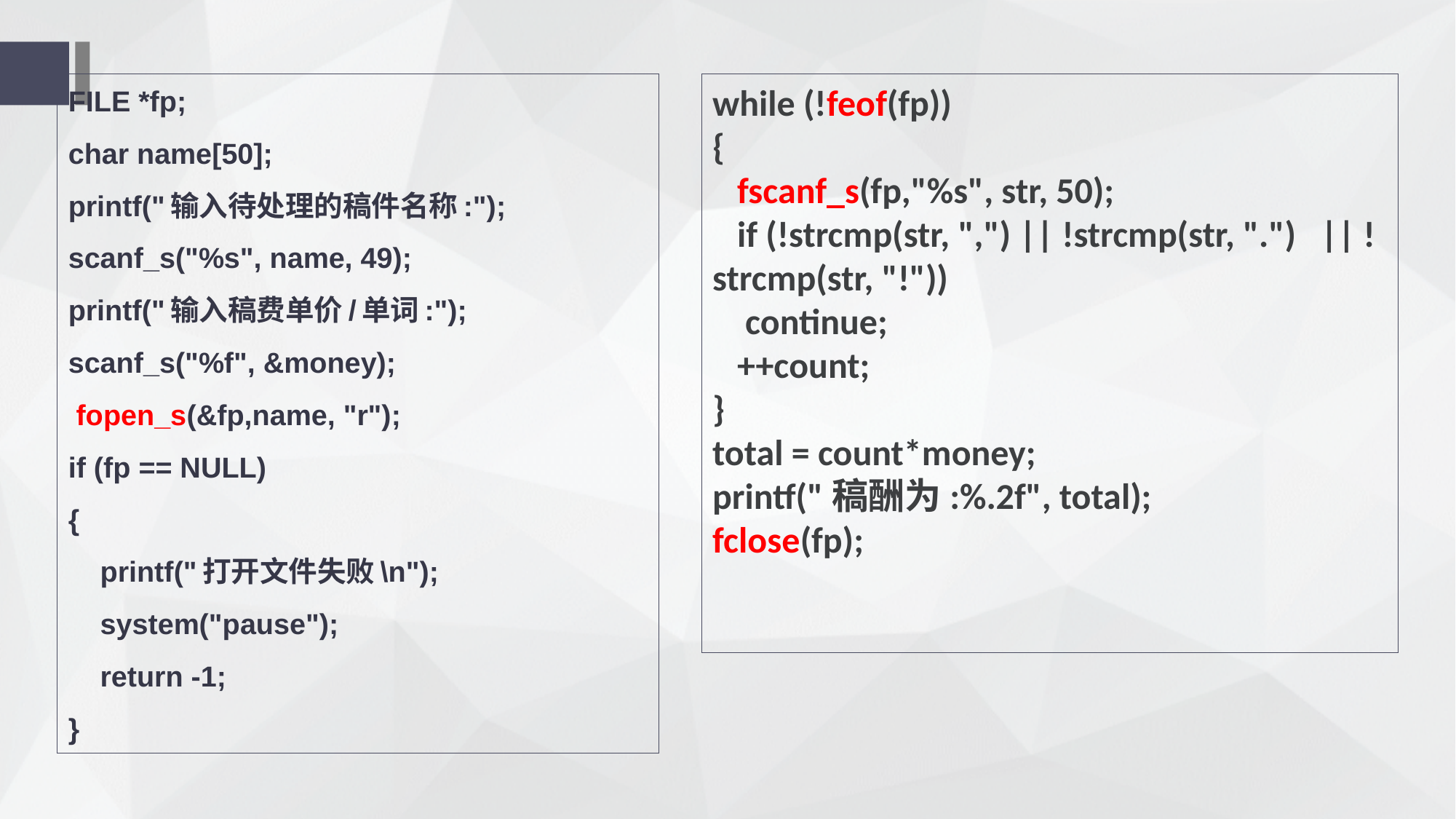

FILE *fp;
char name[50];
printf("输入待处理的稿件名称:");
scanf_s("%s", name, 49);
printf("输入稿费单价/单词:");
scanf_s("%f", &money);
 fopen_s(&fp,name, "r");
if (fp == NULL)
{
    printf("打开文件失败\n");
    system("pause");
    return -1;
}
while (!feof(fp))
{
   fscanf_s(fp,"%s", str, 50);
   if (!strcmp(str, ",") || !strcmp(str, ".")   || !strcmp(str, "!"))
    continue;
   ++count;
}
total = count*money;
printf("稿酬为:%.2f", total);
fclose(fp);